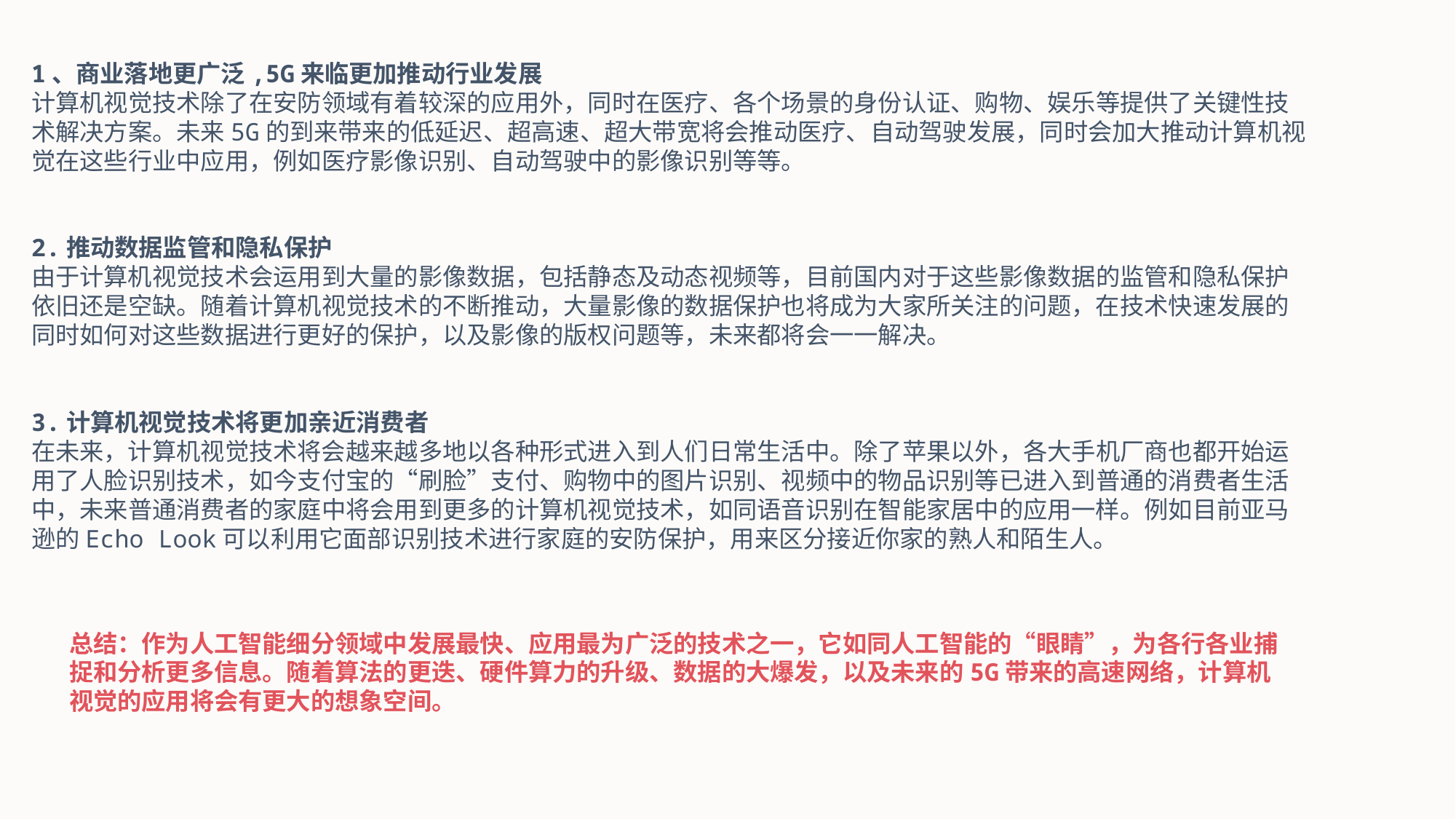

1、商业落地更广泛,5G来临更加推动行业发展
计算机视觉技术除了在安防领域有着较深的应用外，同时在医疗、各个场景的身份认证、购物、娱乐等提供了关键性技术解决方案。未来5G的到来带来的低延迟、超高速、超大带宽将会推动医疗、自动驾驶发展，同时会加大推动计算机视觉在这些行业中应用，例如医疗影像识别、自动驾驶中的影像识别等等。

2.推动数据监管和隐私保护
由于计算机视觉技术会运用到大量的影像数据，包括静态及动态视频等，目前国内对于这些影像数据的监管和隐私保护依旧还是空缺。随着计算机视觉技术的不断推动，大量影像的数据保护也将成为大家所关注的问题，在技术快速发展的同时如何对这些数据进行更好的保护，以及影像的版权问题等，未来都将会一一解决。

3.计算机视觉技术将更加亲近消费者
在未来，计算机视觉技术将会越来越多地以各种形式进入到人们日常生活中。除了苹果以外，各大手机厂商也都开始运用了人脸识别技术，如今支付宝的“刷脸”支付、购物中的图片识别、视频中的物品识别等已进入到普通的消费者生活中，未来普通消费者的家庭中将会用到更多的计算机视觉技术，如同语音识别在智能家居中的应用一样。例如目前亚马逊的Echo Look可以利用它面部识别技术进行家庭的安防保护，用来区分接近你家的熟人和陌生人。

总结：作为人工智能细分领域中发展最快、应用最为广泛的技术之一，它如同人工智能的“眼睛”，为各行各业捕捉和分析更多信息。随着算法的更迭、硬件算力的升级、数据的大爆发，以及未来的5G带来的高速网络，计算机视觉的应用将会有更大的想象空间。